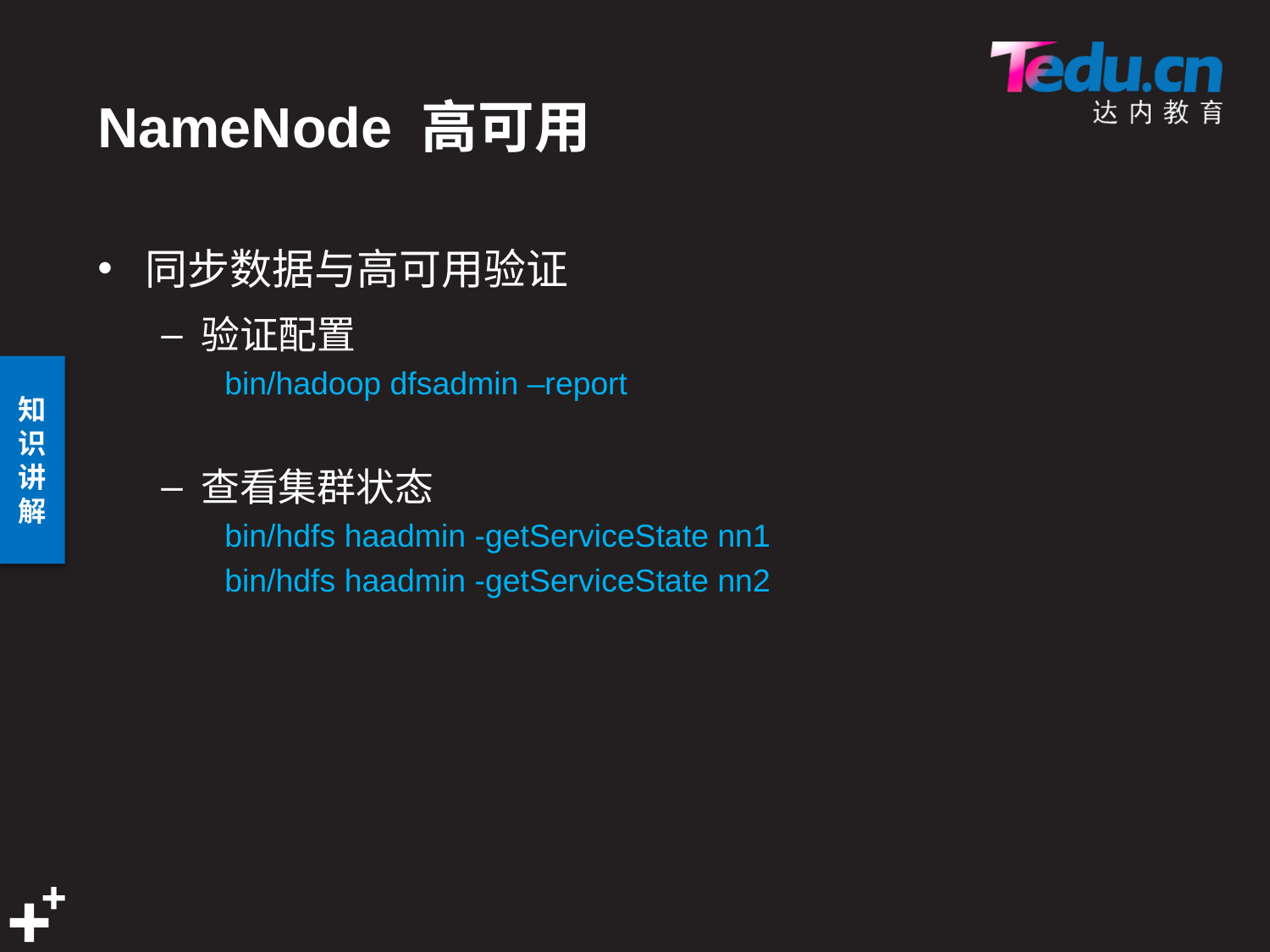

# NameNode 高可用
同步数据与高可用验证
验证配置
bin/hadoop dfsadmin –report

查看集群状态
bin/hdfs haadmin -getServiceState nn1
bin/hdfs haadmin -getServiceState nn2